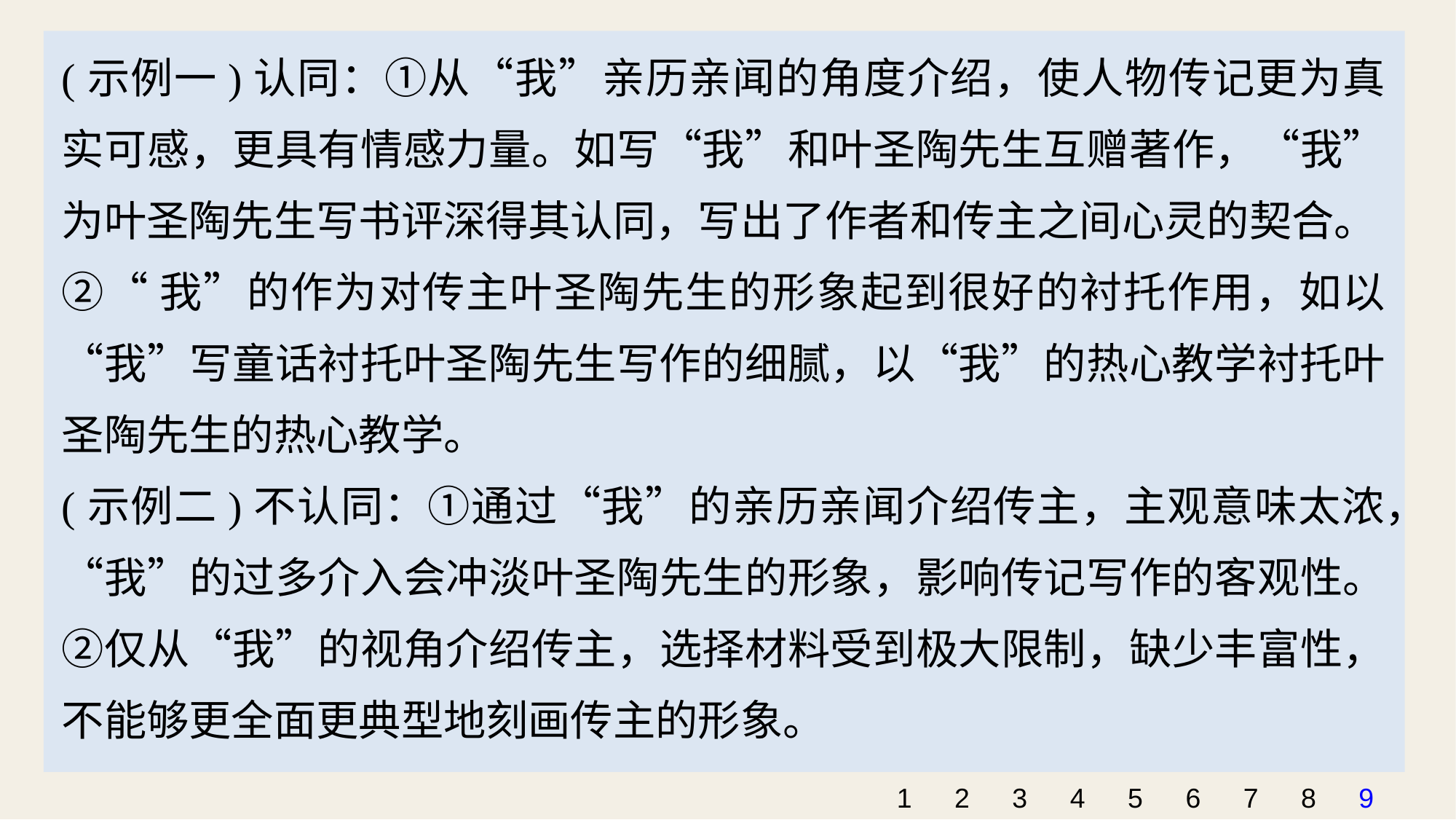

(示例一)认同：①从“我”亲历亲闻的角度介绍，使人物传记更为真实可感，更具有情感力量。如写“我”和叶圣陶先生互赠著作，“我”为叶圣陶先生写书评深得其认同，写出了作者和传主之间心灵的契合。
②“我”的作为对传主叶圣陶先生的形象起到很好的衬托作用，如以“我”写童话衬托叶圣陶先生写作的细腻，以“我”的热心教学衬托叶圣陶先生的热心教学。
(示例二)不认同：①通过“我”的亲历亲闻介绍传主，主观意味太浓，“我”的过多介入会冲淡叶圣陶先生的形象，影响传记写作的客观性。②仅从“我”的视角介绍传主，选择材料受到极大限制，缺少丰富性，不能够更全面更典型地刻画传主的形象。

1
2
3
4
5
6
7
8
9